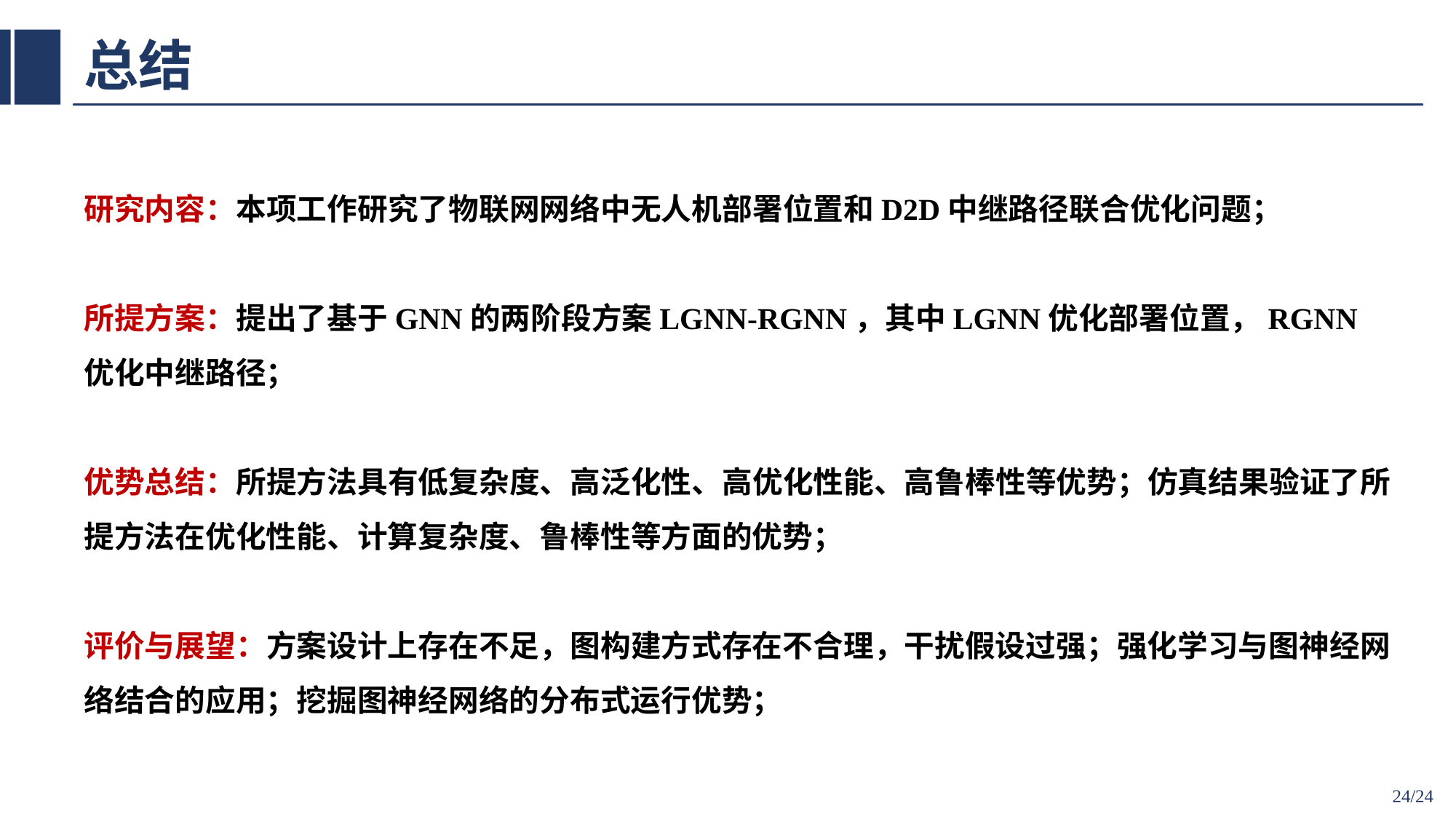

# 总结
研究内容：本项工作研究了物联网网络中无人机部署位置和D2D中继路径联合优化问题；

所提方案：提出了基于GNN的两阶段方案LGNN-RGNN，其中LGNN优化部署位置，RGNN优化中继路径；

优势总结：所提方法具有低复杂度、高泛化性、高优化性能、高鲁棒性等优势；仿真结果验证了所提方法在优化性能、计算复杂度、鲁棒性等方面的优势；

评价与展望：方案设计上存在不足，图构建方式存在不合理，干扰假设过强；强化学习与图神经网络结合的应用；挖掘图神经网络的分布式运行优势；
24/24